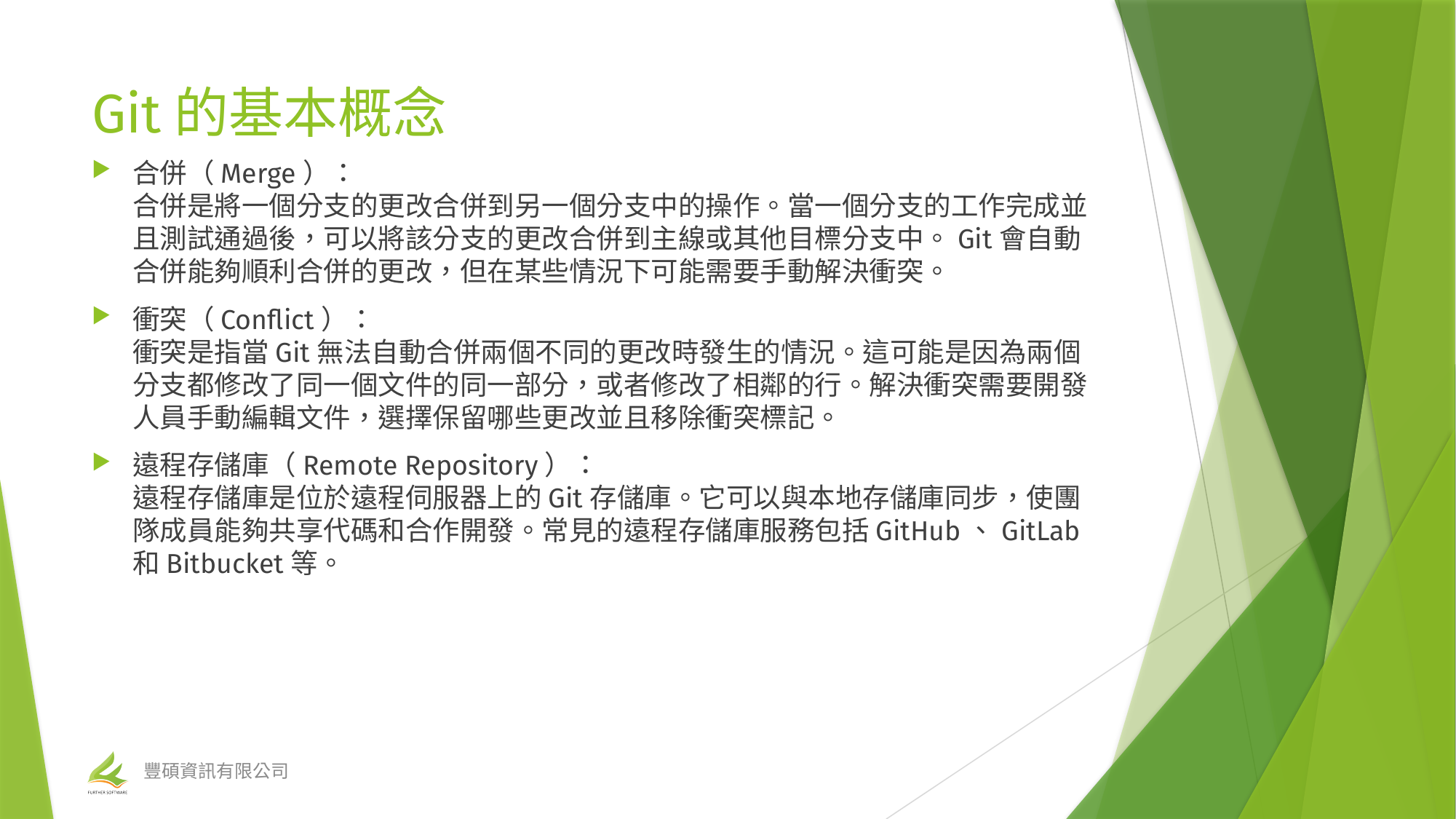

# Git的基本概念
合併（Merge）：
合併是將一個分支的更改合併到另一個分支中的操作。當一個分支的工作完成並且測試通過後，可以將該分支的更改合併到主線或其他目標分支中。Git會自動合併能夠順利合併的更改，但在某些情況下可能需要手動解決衝突。
衝突（Conflict）：
衝突是指當Git無法自動合併兩個不同的更改時發生的情況。這可能是因為兩個分支都修改了同一個文件的同一部分，或者修改了相鄰的行。解決衝突需要開發人員手動編輯文件，選擇保留哪些更改並且移除衝突標記。
遠程存儲庫（Remote Repository）：
遠程存儲庫是位於遠程伺服器上的Git存儲庫。它可以與本地存儲庫同步，使團隊成員能夠共享代碼和合作開發。常見的遠程存儲庫服務包括GitHub、GitLab和Bitbucket等。
豐碩資訊有限公司